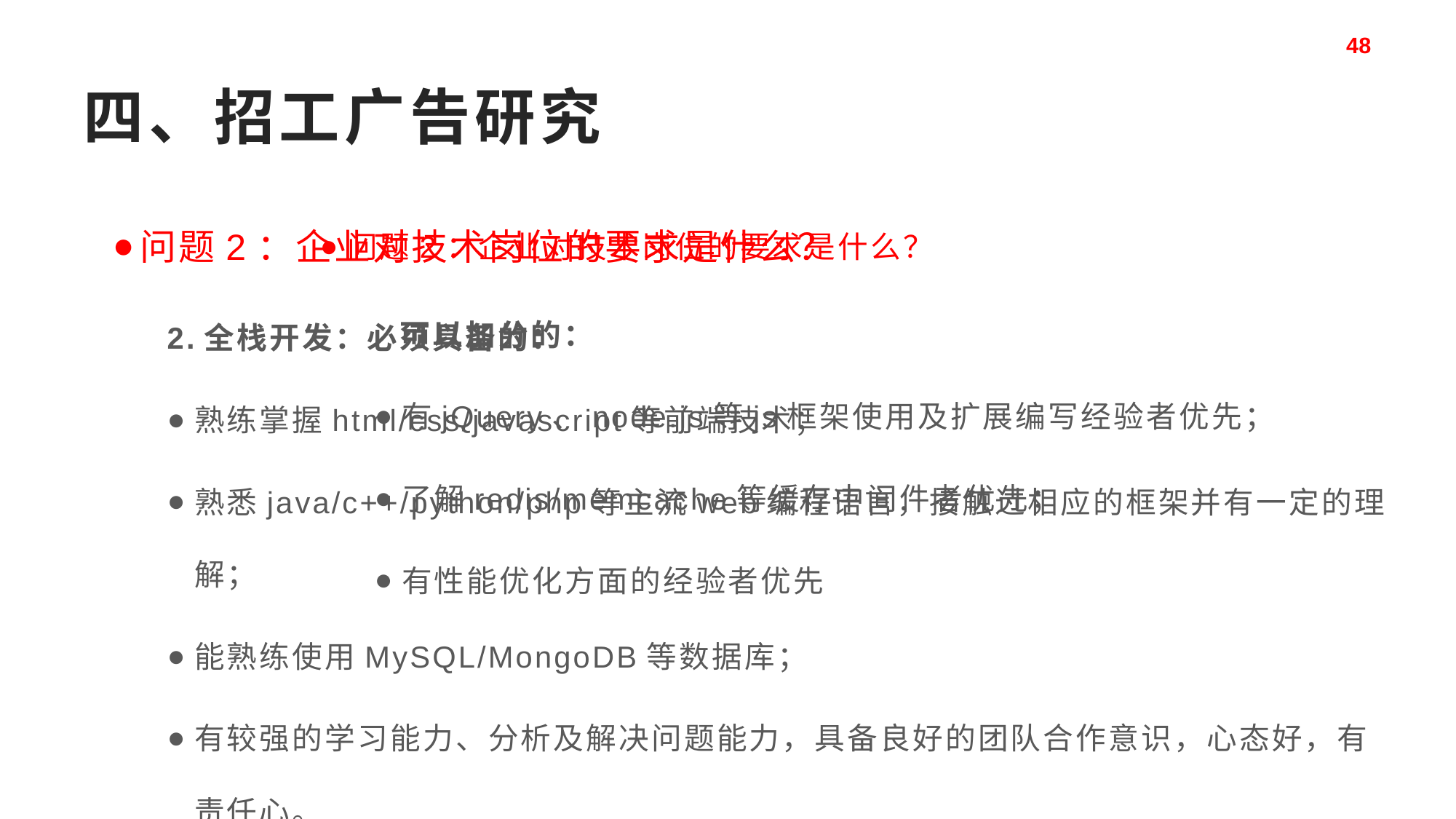

# 四、招工广告研究
问题2：企业对技术岗位的要求是什么？
2.全栈开发：必须具备的：
熟练掌握html/css/javascript等前端技术；
熟悉java/c++/python/php等主流web编程语言，接触过相应的框架并有一定的理解；
能熟练使用MySQL/MongoDB等数据库；
有较强的学习能力、分析及解决问题能力，具备良好的团队合作意识，心态好，有责任心。

问题2：企业对技术岗位的要求是什么？
  可以加分的：
有jQuery、node.js等js框架使用及扩展编写经验者优先；
了解redis/memcache等缓存中间件者优先；
有性能优化方面的经验者优先